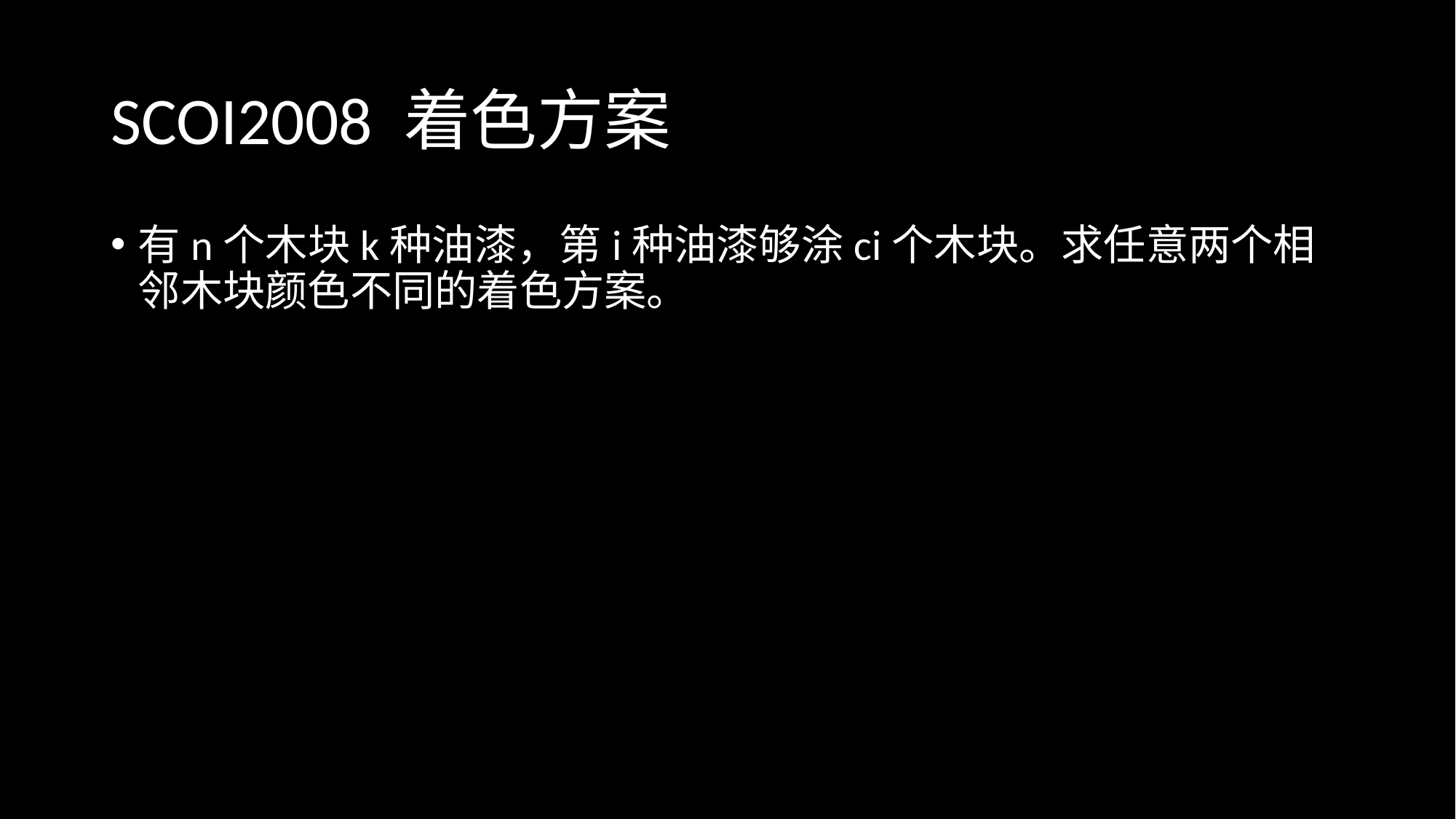

# SCOI2008 着色方案
有n个木块k种油漆，第i种油漆够涂ci个木块。求任意两个相邻木块颜色不同的着色方案。